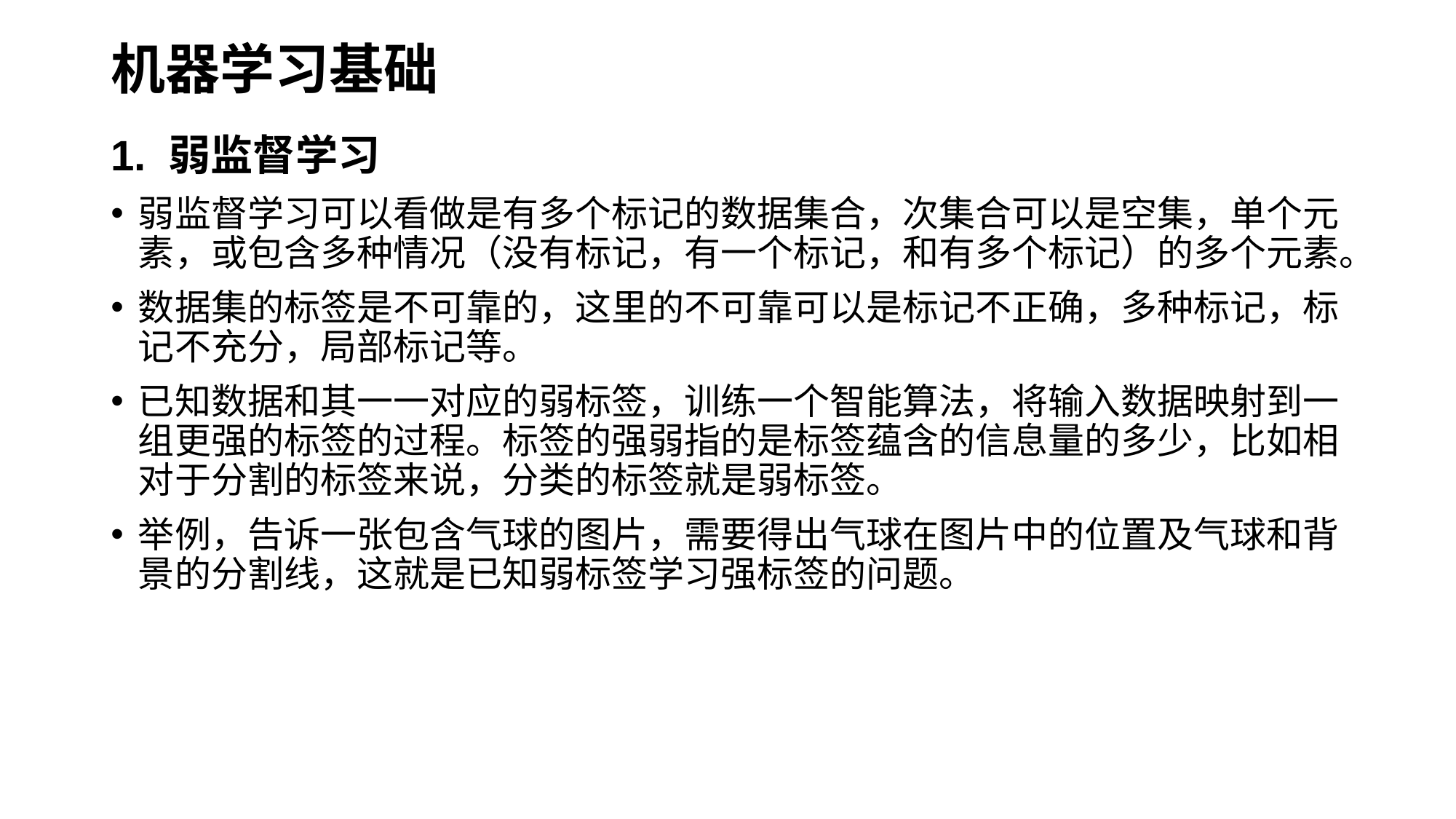

# 机器学习基础
1. 弱监督学习
弱监督学习可以看做是有多个标记的数据集合，次集合可以是空集，单个元素，或包含多种情况（没有标记，有一个标记，和有多个标记）的多个元素。
数据集的标签是不可靠的，这里的不可靠可以是标记不正确，多种标记，标记不充分，局部标记等。
已知数据和其一一对应的弱标签，训练一个智能算法，将输入数据映射到一组更强的标签的过程。标签的强弱指的是标签蕴含的信息量的多少，比如相对于分割的标签来说，分类的标签就是弱标签。
举例，告诉一张包含气球的图片，需要得出气球在图片中的位置及气球和背景的分割线，这就是已知弱标签学习强标签的问题。